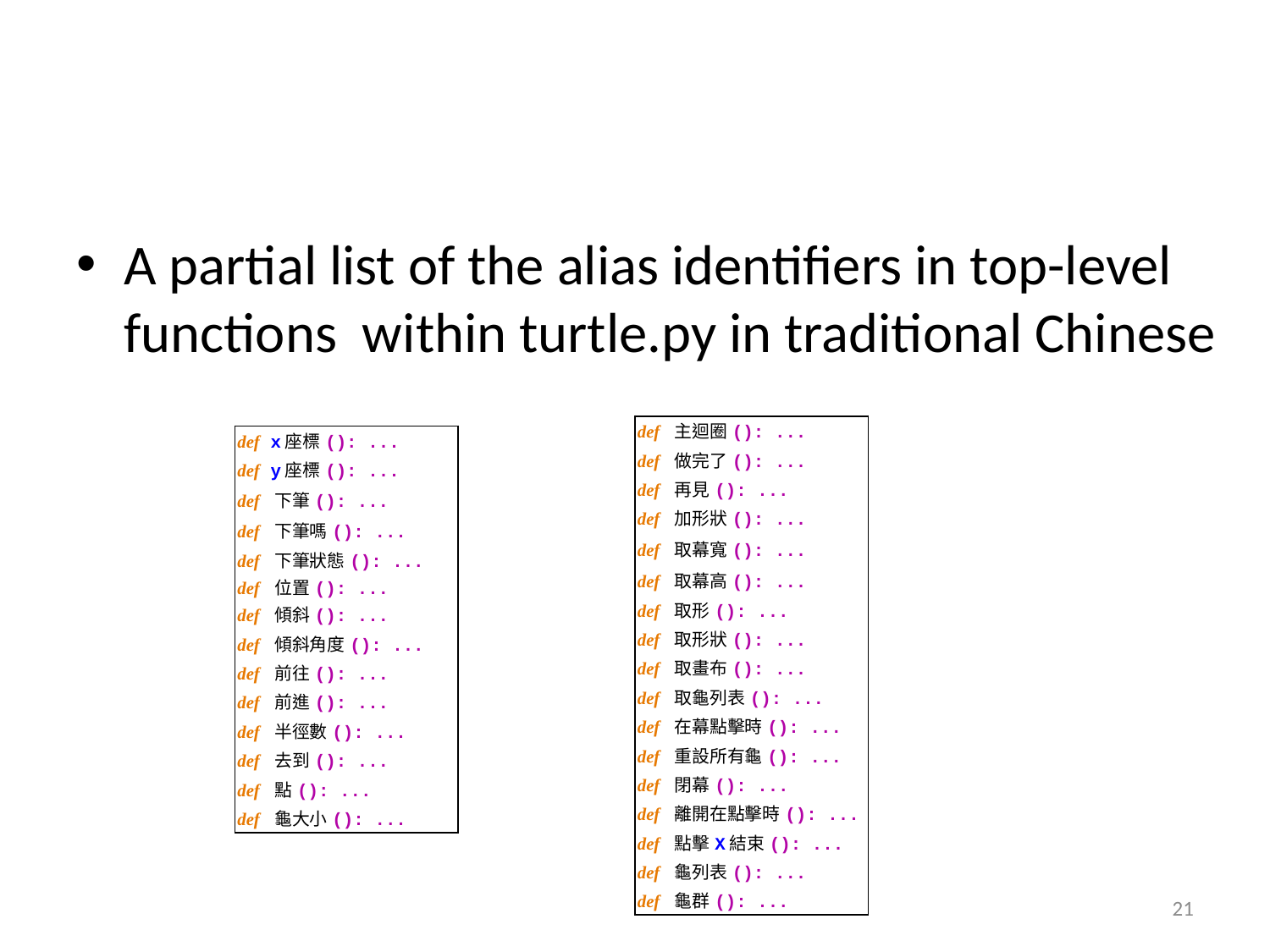

#
A partial list of the alias identifiers in top-level functions  within turtle.py in traditional Chinese

| def 主迴圈(): ... |
| --- |
| def 做完了(): ... |
| def 再見(): ... |
| def 加形狀(): ... |
| def 取幕寬(): ... |
| def 取幕高(): ... |
| def 取形(): ... |
| def 取形狀(): ... |
| def 取畫布(): ... |
| def 取龜列表(): ... |
| def 在幕點擊時(): ... |
| def 重設所有龜(): ... |
| def 閉幕(): ... |
| def 離開在點擊時(): ... |
| def 點擊X結束(): ... |
| def 龜列表(): ... |
| def 龜群(): ... |
| def x座標(): ... |
| --- |
| def y座標(): ... |
| def 下筆(): ... |
| def 下筆嗎(): ... |
| def 下筆狀態(): ... |
| def 位置(): ... |
| def 傾斜(): ... |
| def 傾斜角度(): ... |
| def 前往(): ... |
| def 前進(): ... |
| def 半徑數(): ... |
| def 去到(): ... |
| def 點(): ... |
| def 龜大小(): ... |
21